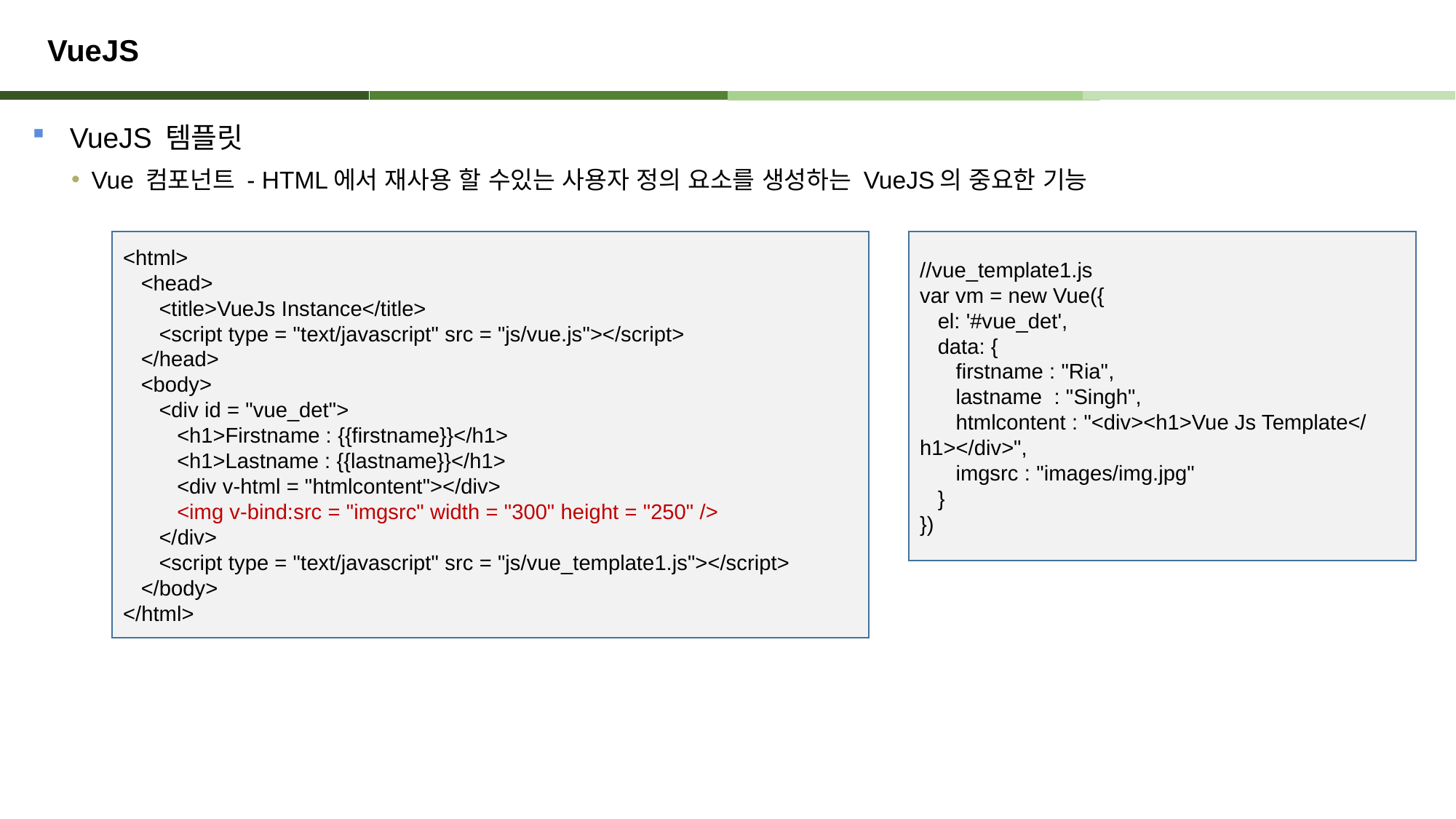

# VueJS
VueJS 템플릿
Vue 컴포넌트 - HTML에서 재사용 할 수있는 사용자 정의 요소를 생성하는 VueJS의 중요한 기능
//vue_template1.js
var vm = new Vue({
   el: '#vue_det',
   data: {
      firstname : "Ria",
      lastname  : "Singh",
      htmlcontent : "<div><h1>Vue Js Template</h1></div>",
      imgsrc : "images/img.jpg"
   }
})
<html>
   <head>
      <title>VueJs Instance</title>
      <script type = "text/javascript" src = "js/vue.js"></script>
   </head>
   <body>
      <div id = "vue_det">
         <h1>Firstname : {{firstname}}</h1>
         <h1>Lastname : {{lastname}}</h1>
         <div v-html = "htmlcontent"></div>
         <img v-bind:src = "imgsrc" width = "300" height = "250" />
      </div>
      <script type = "text/javascript" src = "js/vue_template1.js"></script>
   </body>
</html>